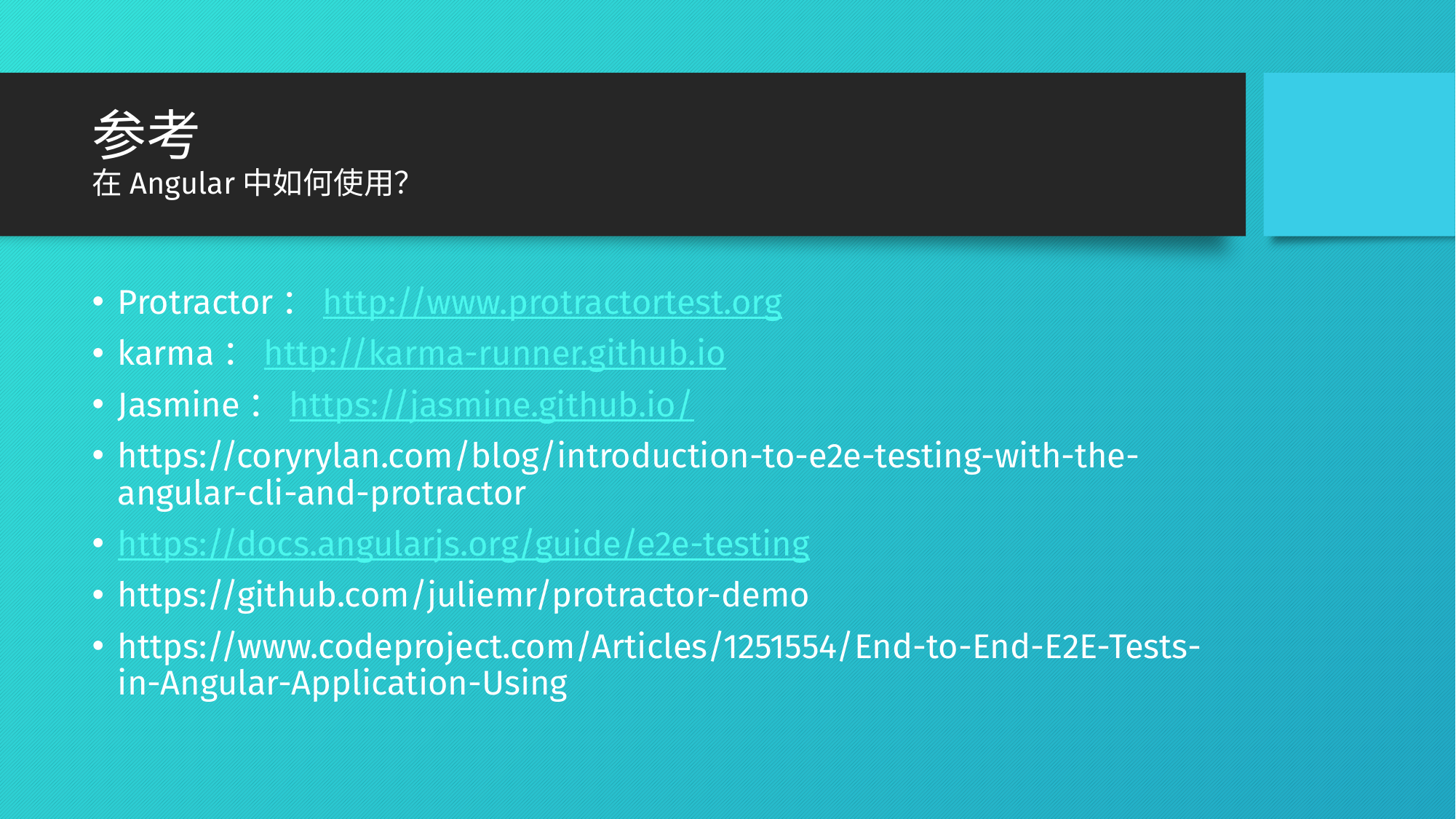

# 参考 在Angular中如何使用？
Protractor：http://www.protractortest.org
karma：http://karma-runner.github.io
Jasmine：https://jasmine.github.io/
https://coryrylan.com/blog/introduction-to-e2e-testing-with-the-angular-cli-and-protractor
https://docs.angularjs.org/guide/e2e-testing
https://github.com/juliemr/protractor-demo
https://www.codeproject.com/Articles/1251554/End-to-End-E2E-Tests-in-Angular-Application-Using